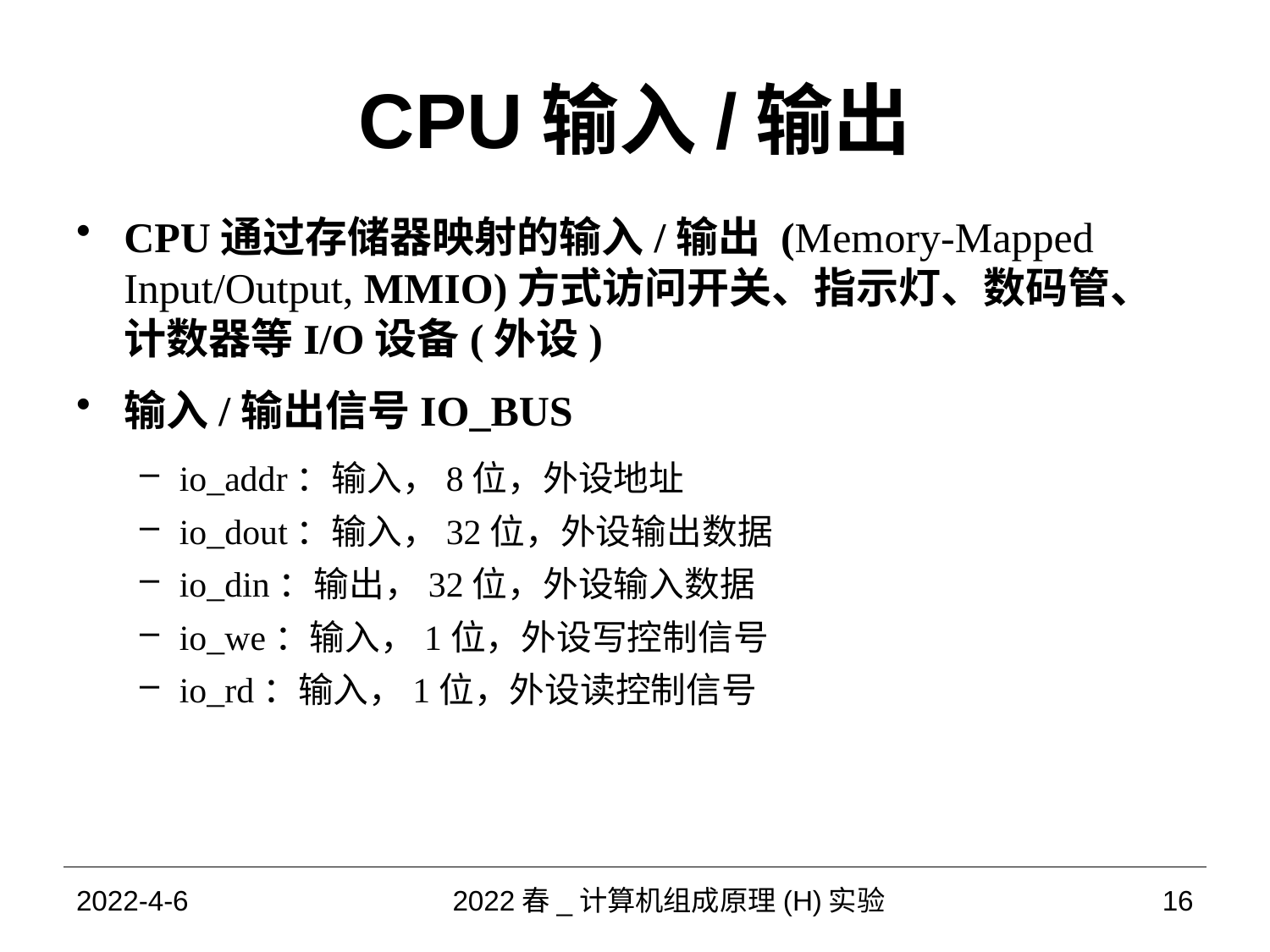

# CPU输入/输出
CPU通过存储器映射的输入/输出 (Memory-Mapped Input/Output, MMIO)方式访问开关、指示灯、数码管、计数器等I/O设备(外设)
输入/输出信号IO_BUS
io_addr：输入，8位，外设地址
io_dout：输入，32位，外设输出数据
io_din：输出，32位，外设输入数据
io_we：输入，1位，外设写控制信号
io_rd：输入，1位，外设读控制信号
2022-4-6
2022春_计算机组成原理(H)实验
16